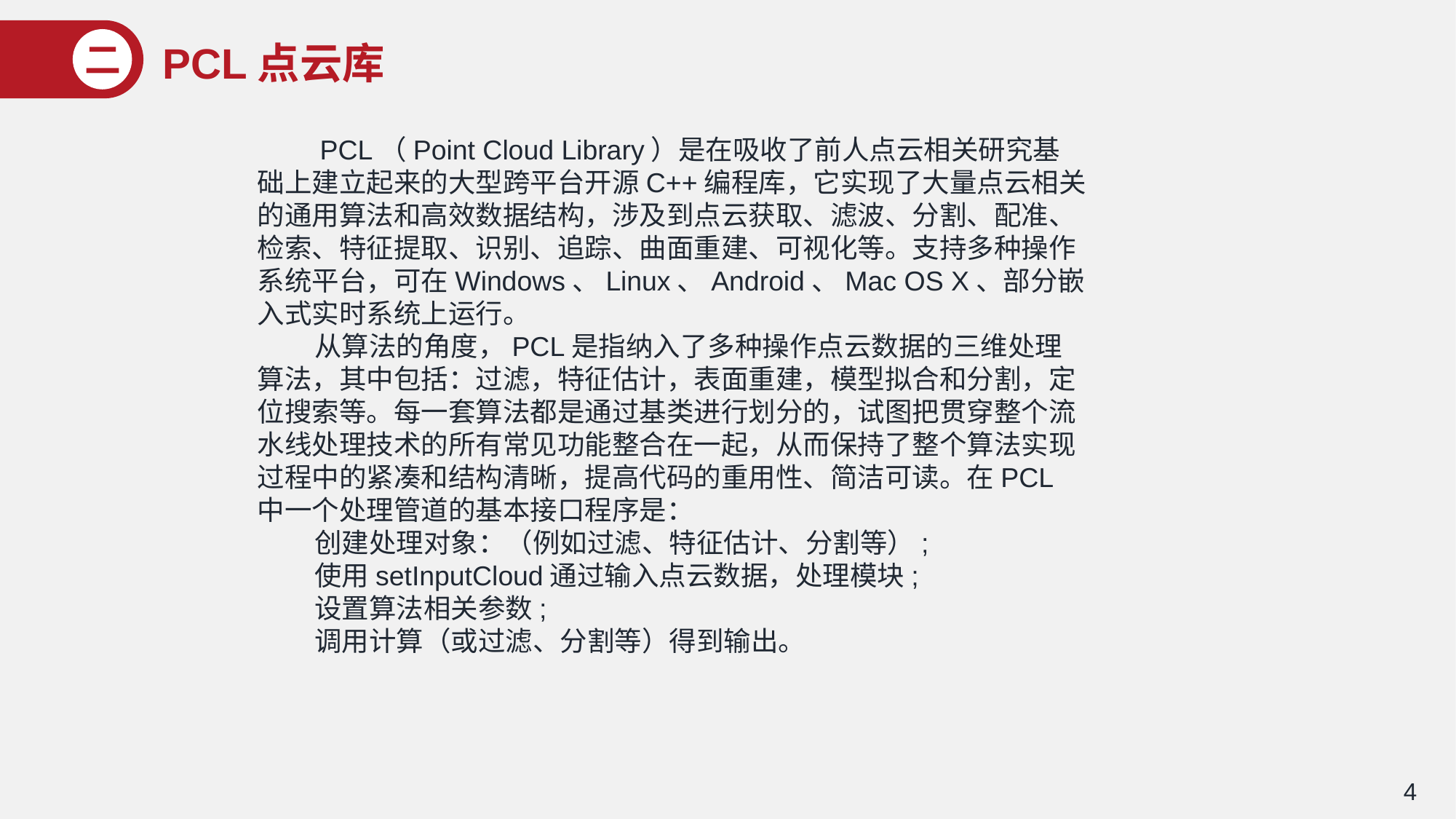

PCL点云库
二
    PCL（Point Cloud Library）是在吸收了前人点云相关研究基础上建立起来的大型跨平台开源C++编程库，它实现了大量点云相关的通用算法和高效数据结构，涉及到点云获取、滤波、分割、配准、检索、特征提取、识别、追踪、曲面重建、可视化等。支持多种操作系统平台，可在Windows、Linux、Android、Mac OS X、部分嵌入式实时系统上运行。
   从算法的角度，PCL是指纳入了多种操作点云数据的三维处理算法，其中包括：过滤，特征估计，表面重建，模型拟合和分割，定位搜索等。每一套算法都是通过基类进行划分的，试图把贯穿整个流水线处理技术的所有常见功能整合在一起，从而保持了整个算法实现过程中的紧凑和结构清晰，提高代码的重用性、简洁可读。在PCL中一个处理管道的基本接口程序是：
   创建处理对象：（例如过滤、特征估计、分割等）;
   使用setInputCloud通过输入点云数据，处理模块;
   设置算法相关参数;
   调用计算（或过滤、分割等）得到输出。